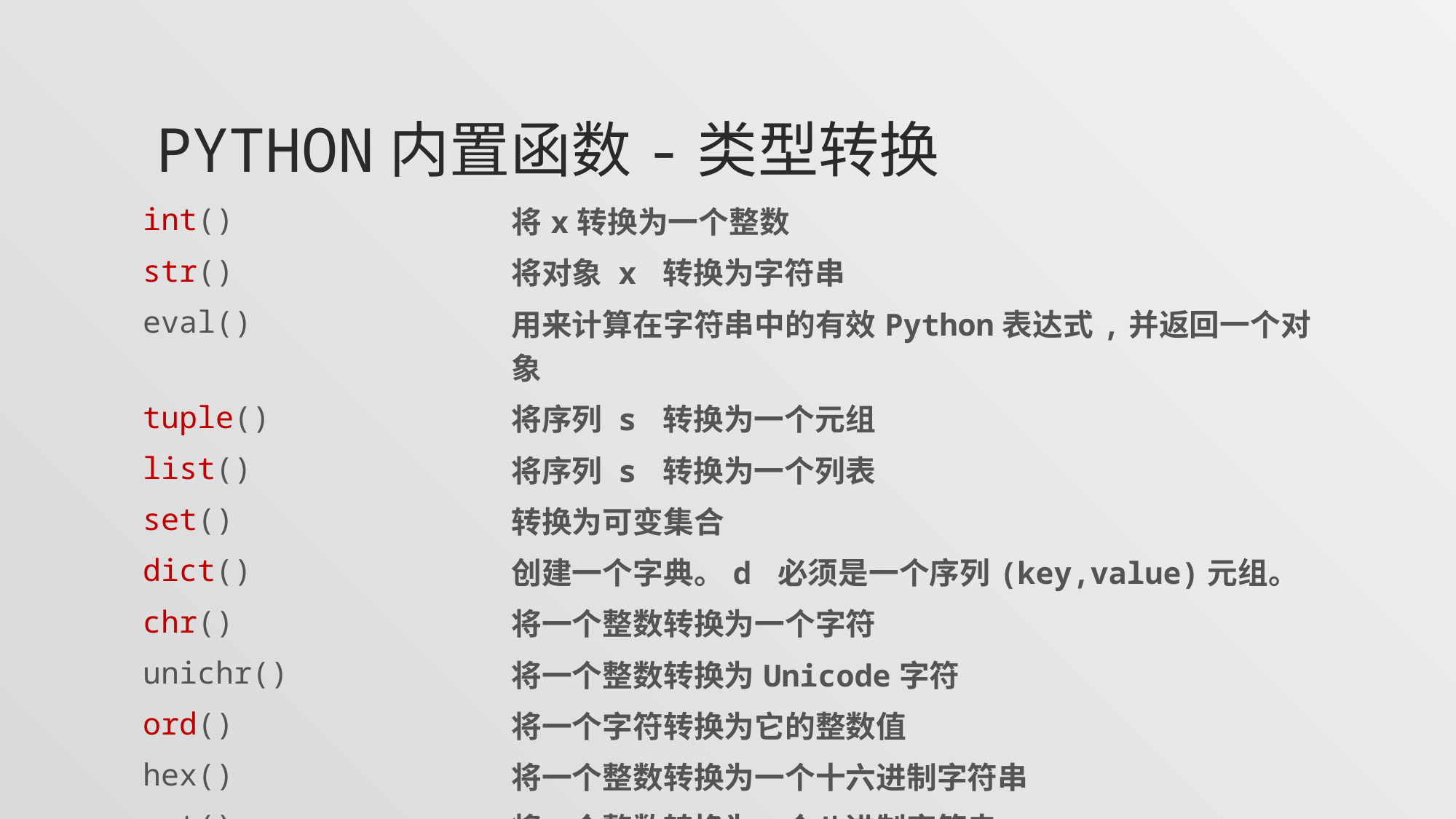

# Python内置函数-类型转换
| int() | 将x转换为一个整数 |
| --- | --- |
| str() | 将对象 x 转换为字符串 |
| eval() | 用来计算在字符串中的有效Python表达式,并返回一个对象 |
| tuple() | 将序列 s 转换为一个元组 |
| list() | 将序列 s 转换为一个列表 |
| set() | 转换为可变集合 |
| dict() | 创建一个字典。d 必须是一个序列(key,value)元组。 |
| chr() | 将一个整数转换为一个字符 |
| unichr() | 将一个整数转换为Unicode字符 |
| ord() | 将一个字符转换为它的整数值 |
| hex() | 将一个整数转换为一个十六进制字符串 |
| oct() | 将一个整数转换为一个八进制字符串 |
| len() max() min() |  |